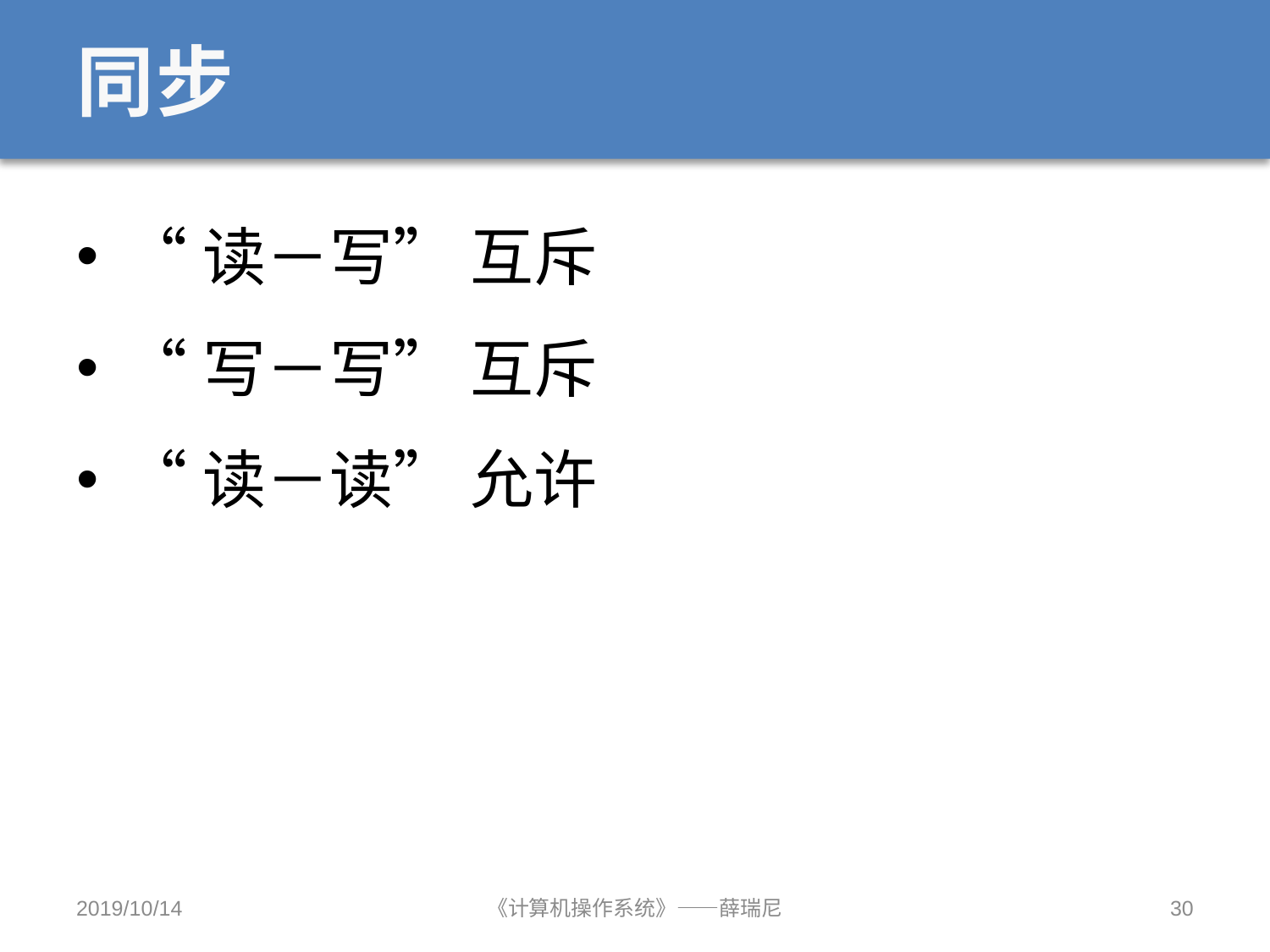

# 同步
“读－写” 互斥
“写－写” 互斥
“读－读” 允许

2019/10/14
《计算机操作系统》——薛瑞尼
30